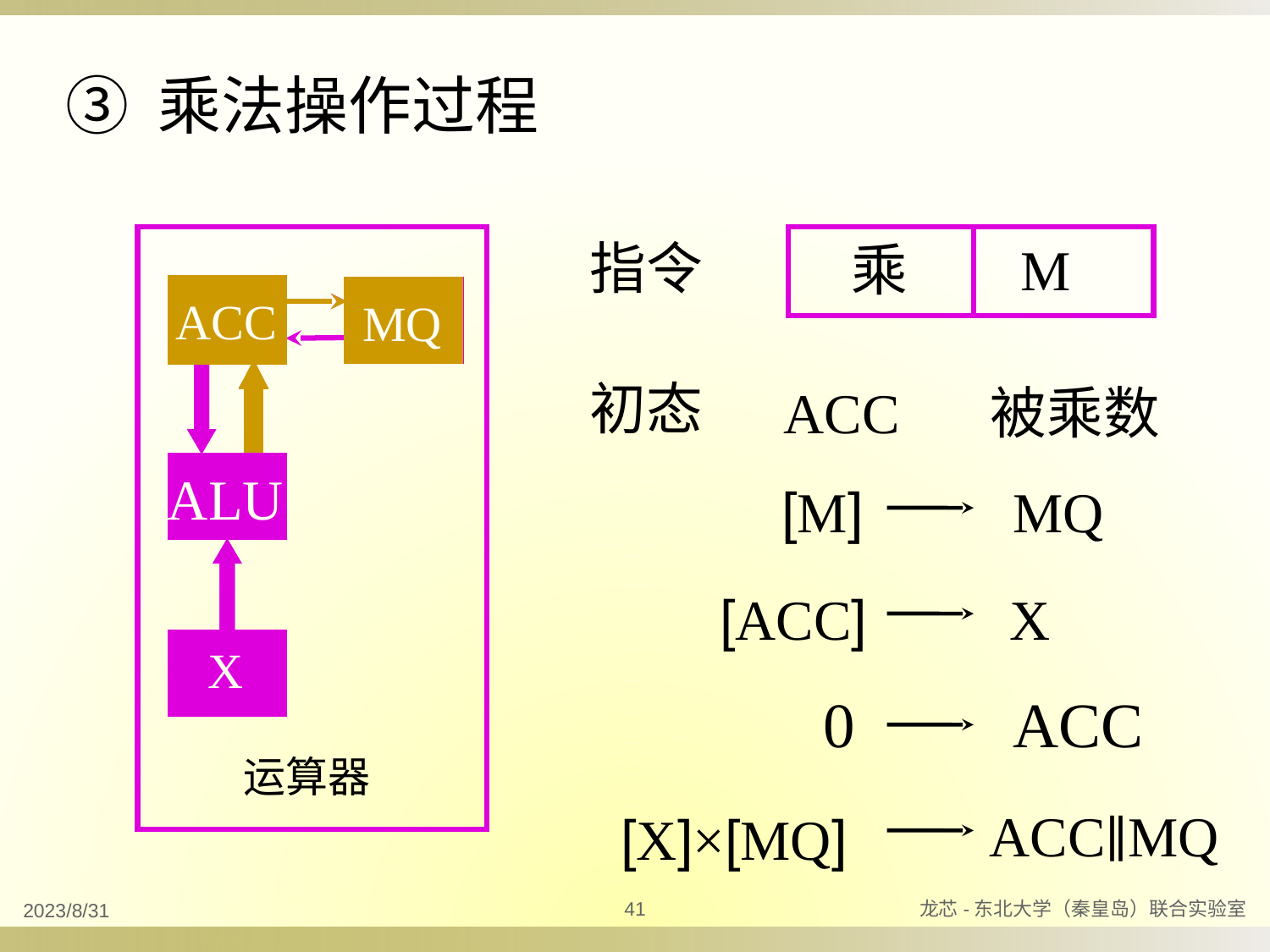

③ 乘法操作过程

指令

乘
M

ACC
MQ

ALU

X
运算器

ACC

MQ

ACC∥MQ

0
0
ACC

ACC
初态
ACC     被乘数

MQ
[M]
MQ

ALU

[X]×[MQ]
[ACC]
X

X

2023/8/31
41
龙芯-东北大学（秦皇岛）联合实验室